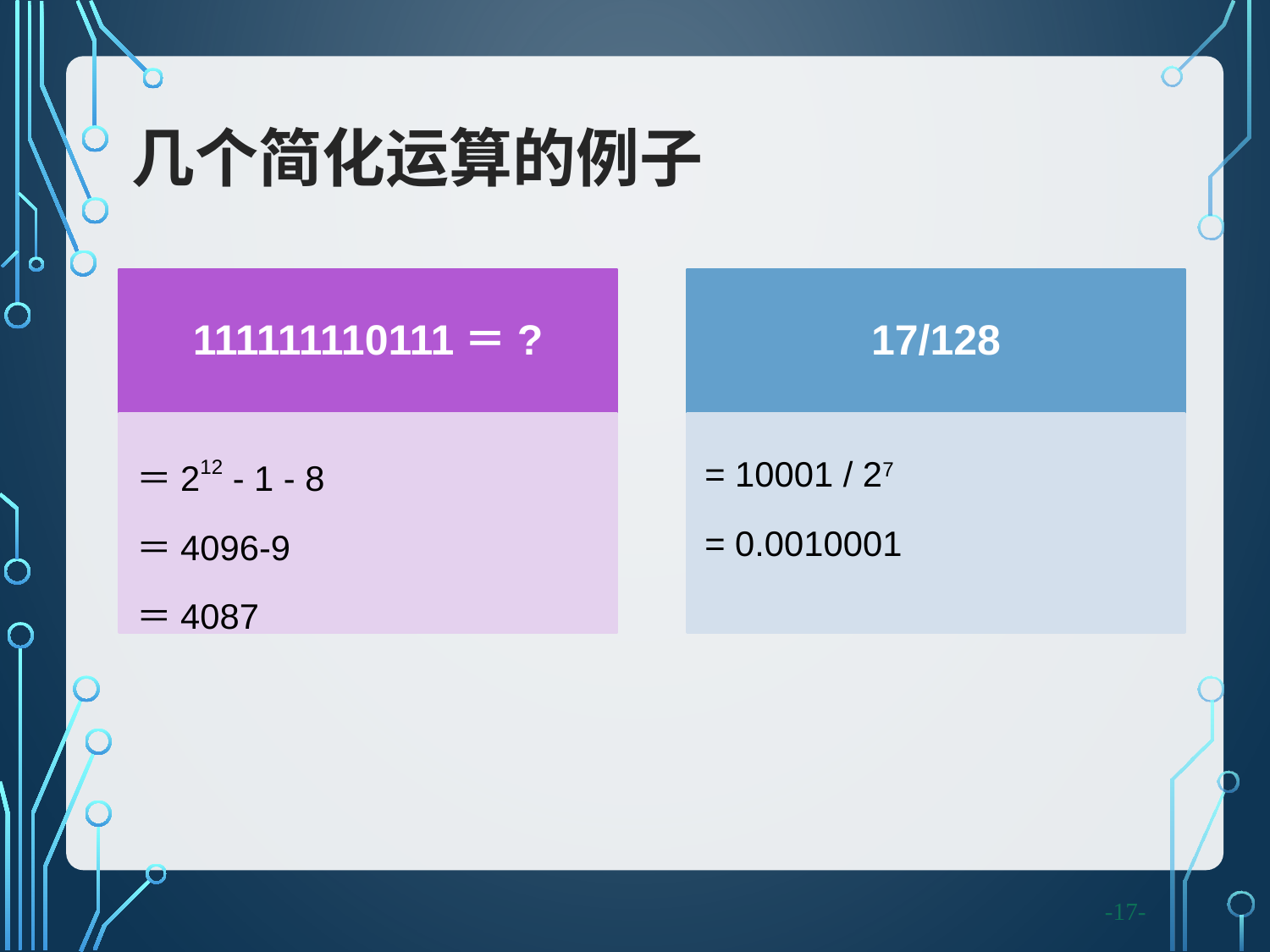

# 几个简化运算的例子
111111110111＝?
17/128
＝212 - 1 - 8
＝4096-9
＝4087
= 10001 / 27
= 0.0010001
 -17-